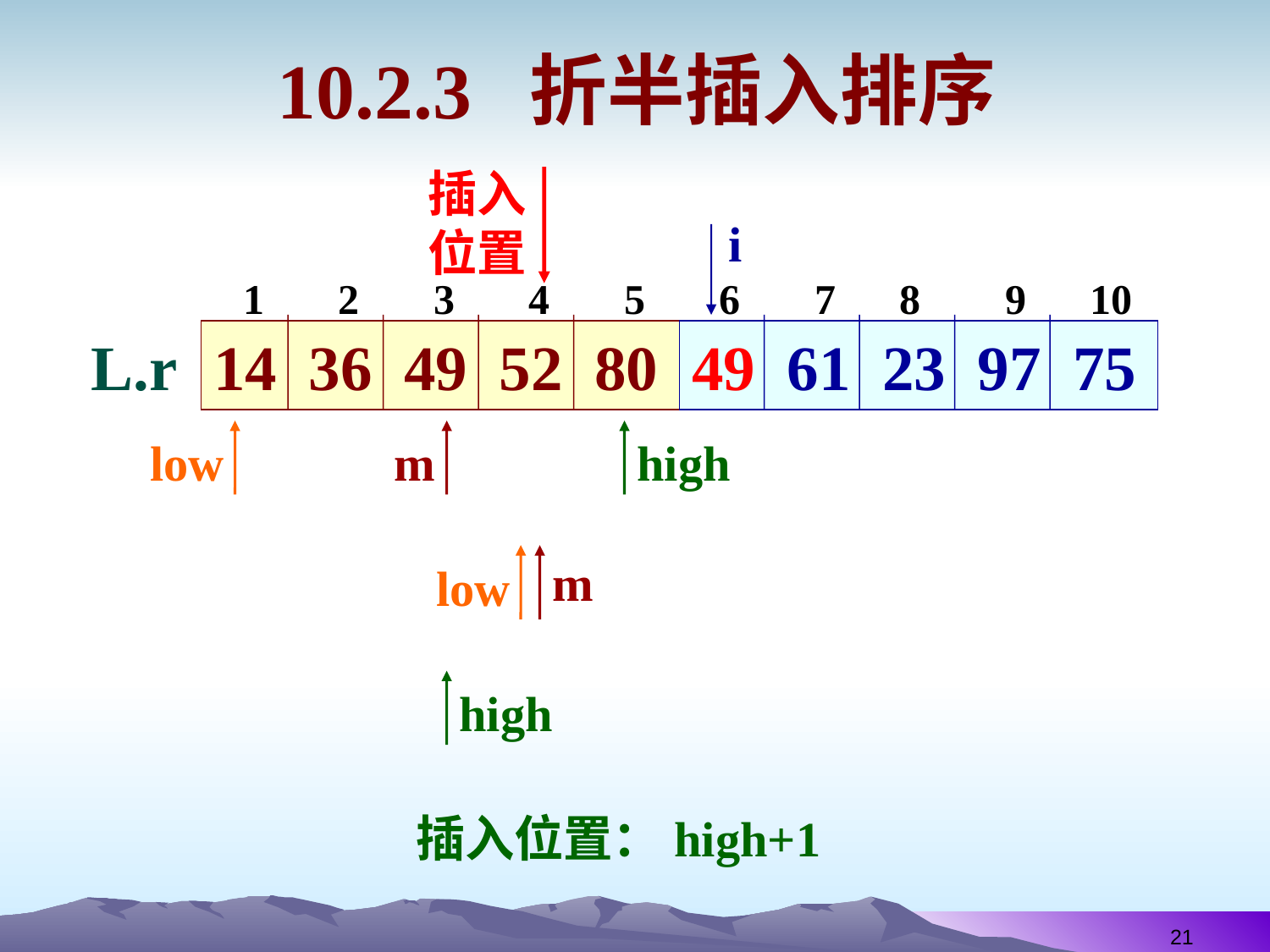

# 10.2.3  折半插入排序
插入
位置

i

14  36  49  52  80
49  61  23  97  75
L.r

low

m

high
1       2       3       4       5       6       7      8        9      10

low

m

high
插入位置：high+1
21